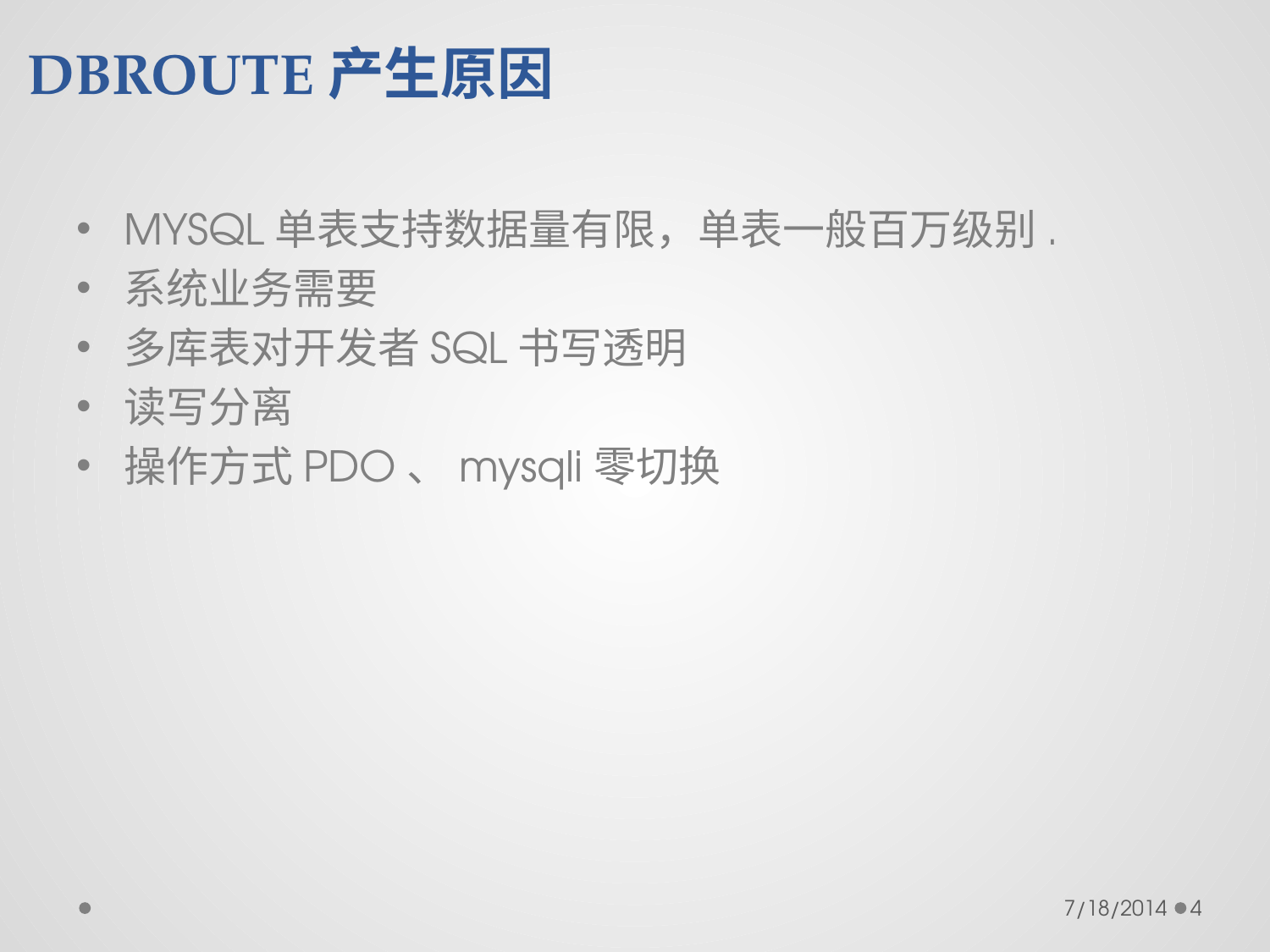

DBROUTE产生原因
MYSQL单表支持数据量有限，单表一般百万级别.
系统业务需要
多库表对开发者SQL书写透明
读写分离
操作方式PDO、mysqli零切换

7/18/2014
4